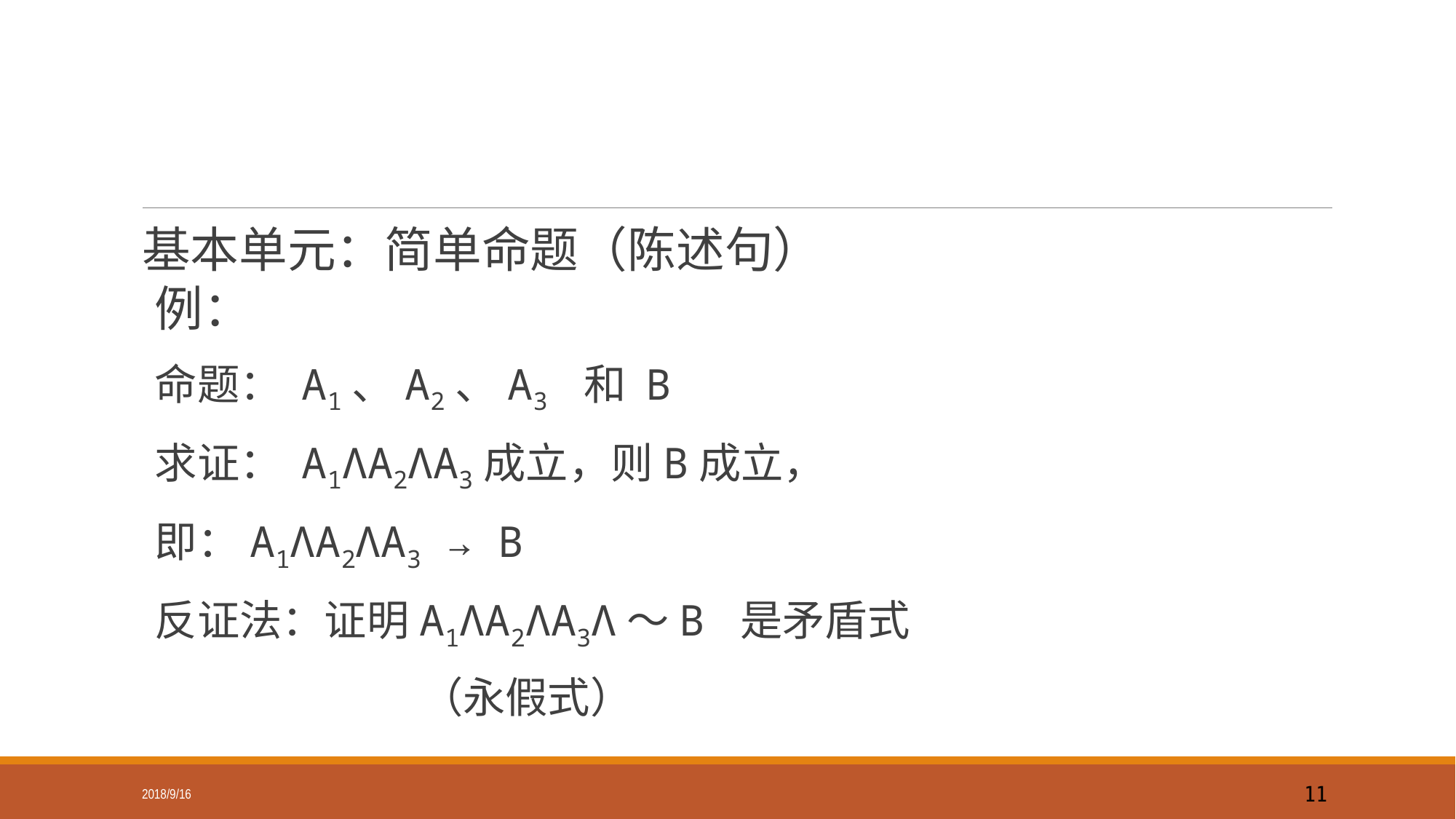

基本单元：简单命题（陈述句）
例：
命题： A1、A2、A3 和 B
求证： A1ΛA2ΛA3成立，则B成立，
即：A1ΛA2ΛA3 → B
反证法：证明A1ΛA2ΛA3Λ～B 是矛盾式
                           （永假式）
2018/9/16
11